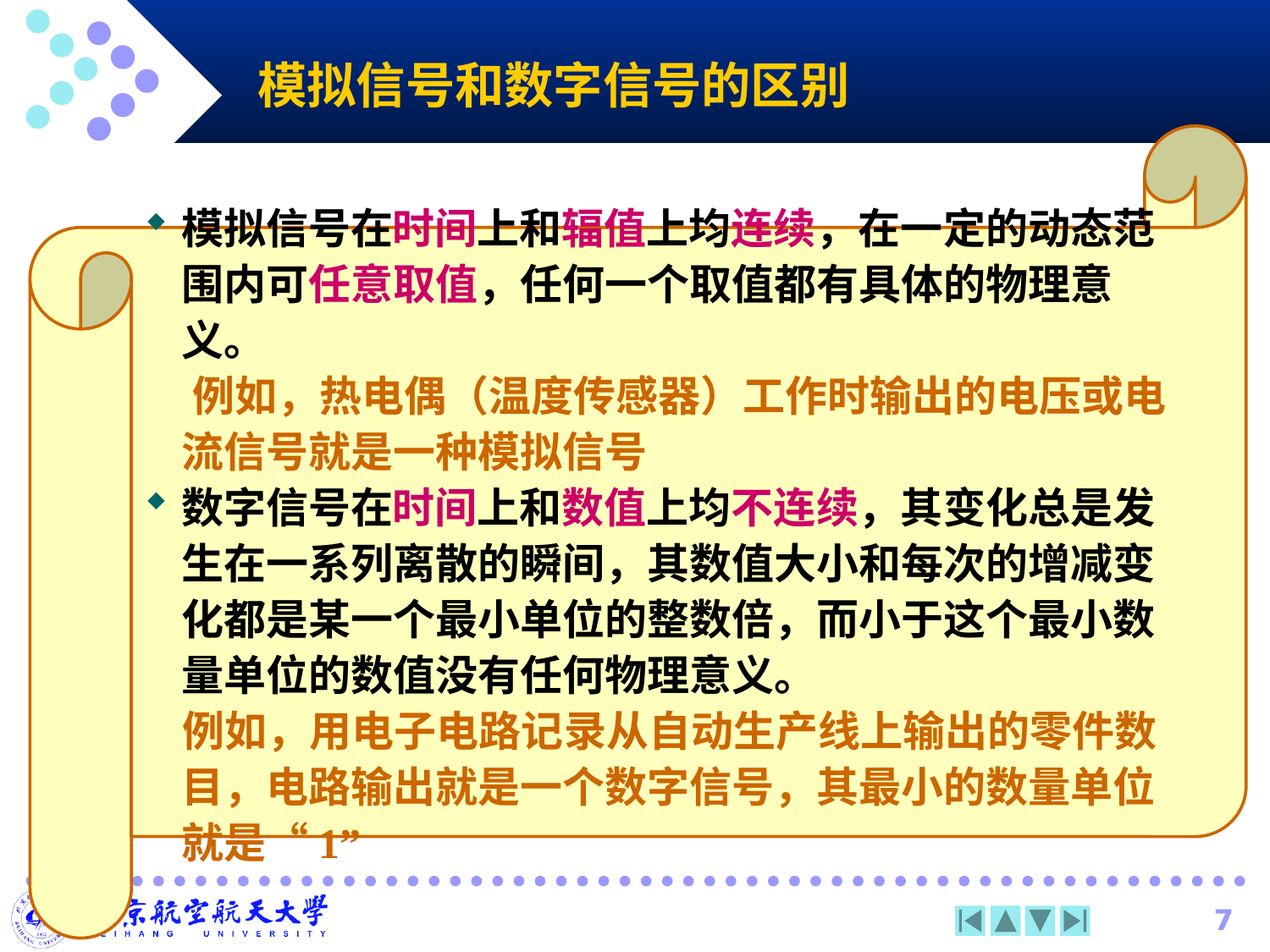

模拟信号和数字信号的区别
模拟信号在时间上和辐值上均连续，在一定的动态范围内可任意取值，任何一个取值都有具体的物理意义。
    例如，热电偶（温度传感器）工作时输出的电压或电流信号就是一种模拟信号
数字信号在时间上和数值上均不连续，其变化总是发生在一系列离散的瞬间，其数值大小和每次的增减变化都是某一个最小单位的整数倍，而小于这个最小数量单位的数值没有任何物理意义。
   例如，用电子电路记录从自动生产线上输出的零件数目，电路输出就是一个数字信号，其最小的数量单位就是“1”

7
7